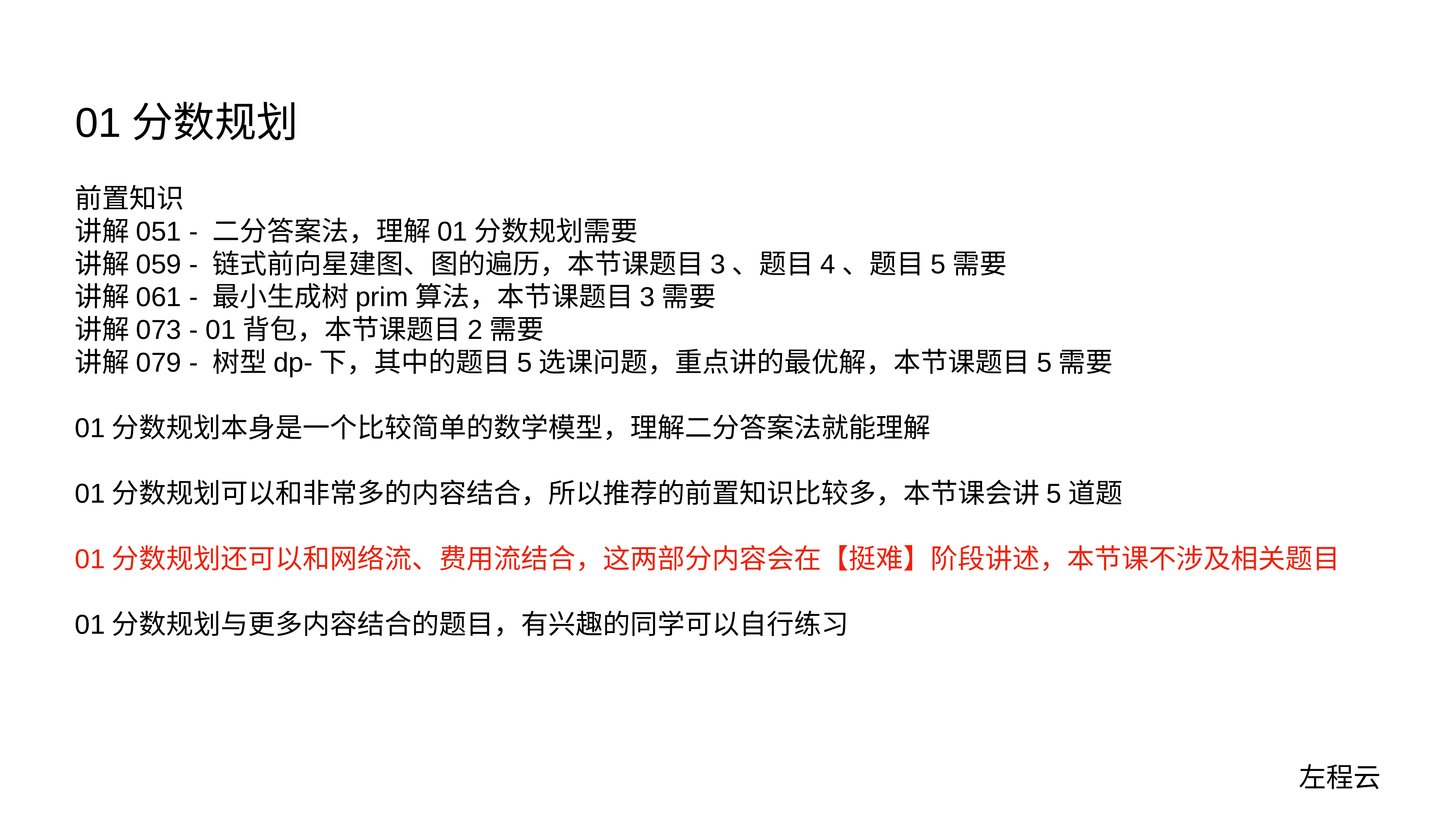

# 01分数规划
前置知识
讲解051 - 二分答案法，理解01分数规划需要
讲解059 - 链式前向星建图、图的遍历，本节课题目3、题目4、题目5需要
讲解061 - 最小生成树prim算法，本节课题目3需要
讲解073 - 01背包，本节课题目2需要
讲解079 - 树型dp-下，其中的题目5选课问题，重点讲的最优解，本节课题目5需要

01分数规划本身是一个比较简单的数学模型，理解二分答案法就能理解

01分数规划可以和非常多的内容结合，所以推荐的前置知识比较多，本节课会讲5道题

01分数规划还可以和网络流、费用流结合，这两部分内容会在【挺难】阶段讲述，本节课不涉及相关题目

01分数规划与更多内容结合的题目，有兴趣的同学可以自行练习
左程云